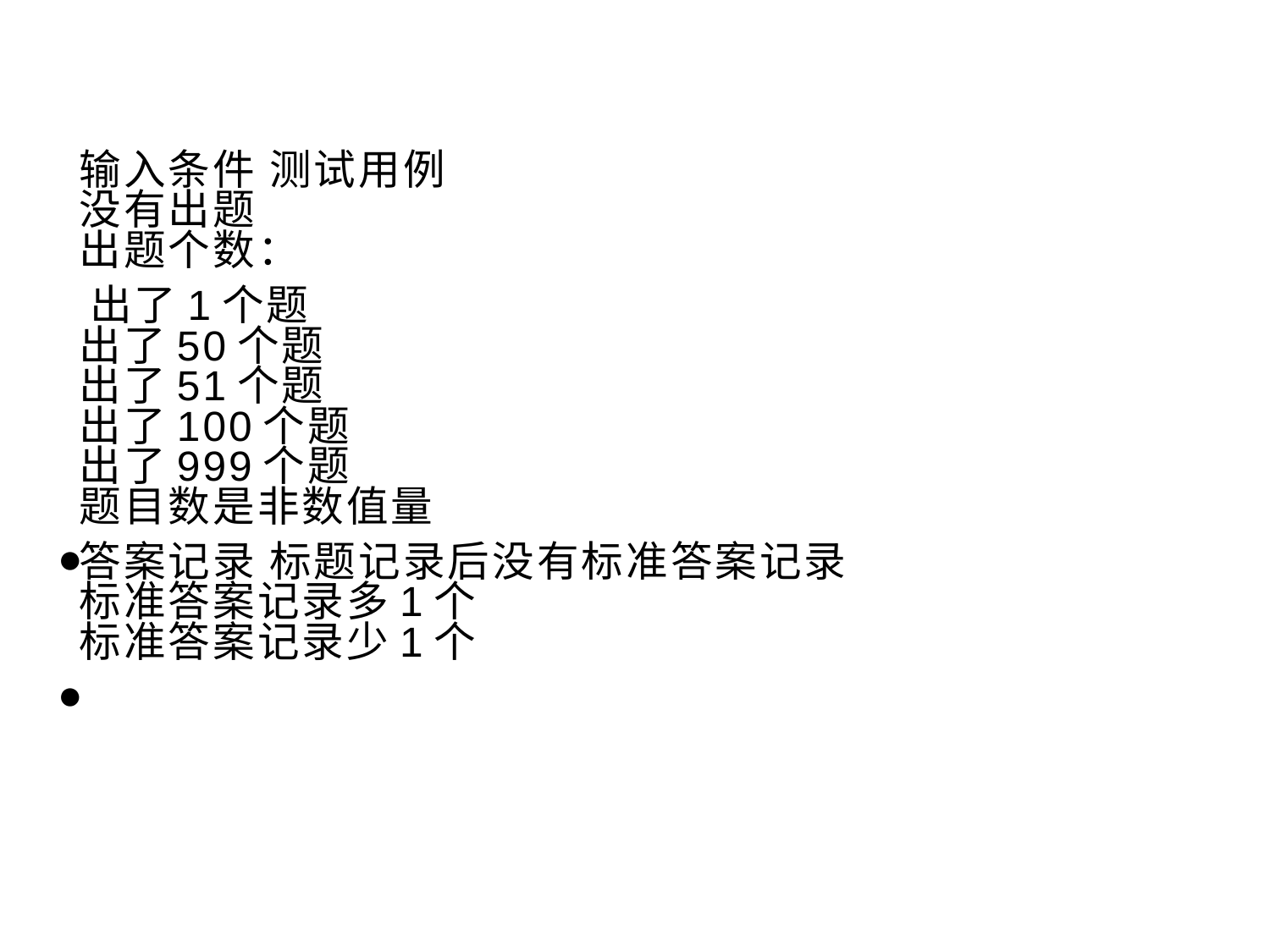

输入条件 测试用例 
没有出题
出题个数：
  出了1个题
出了50个题
出了51个题
出了100个题
出了999个题
题目数是非数值量
答案记录 标题记录后没有标准答案记录
标准答案记录多1个
标准答案记录少1个